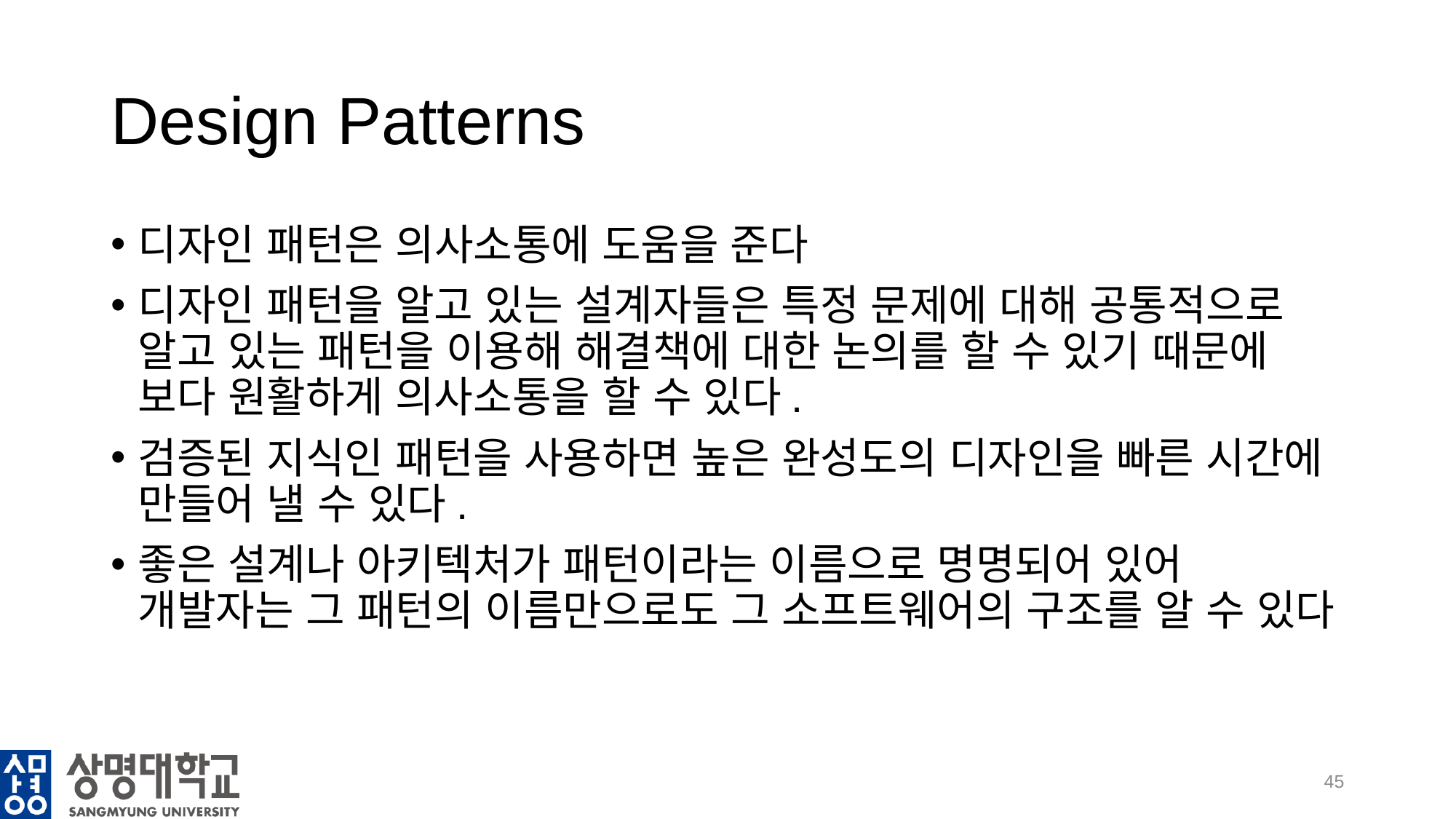

# Design Patterns
디자인 패턴은 의사소통에 도움을 준다
디자인 패턴을 알고 있는 설계자들은 특정 문제에 대해 공통적으로 알고 있는 패턴을 이용해 해결책에 대한 논의를 할 수 있기 때문에 보다 원활하게 의사소통을 할 수 있다.
검증된 지식인 패턴을 사용하면 높은 완성도의 디자인을 빠른 시간에 만들어 낼 수 있다.
좋은 설계나 아키텍처가 패턴이라는 이름으로 명명되어 있어 개발자는 그 패턴의 이름만으로도 그 소프트웨어의 구조를 알 수 있다

45